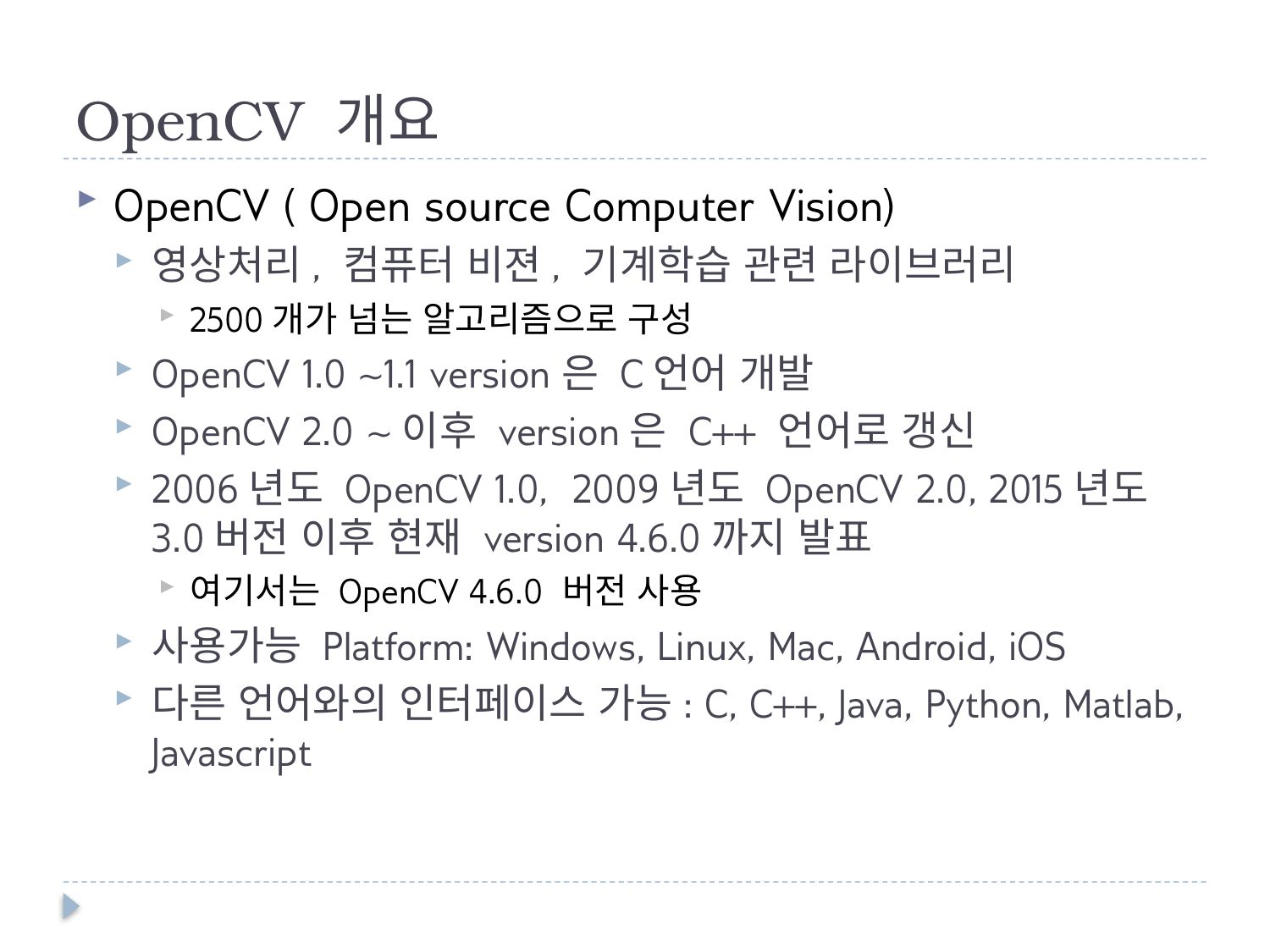

# OpenCV 개요
OpenCV ( Open source Computer Vision)
영상처리, 컴퓨터 비젼, 기계학습 관련 라이브러리
2500개가 넘는 알고리즘으로 구성
OpenCV 1.0 ~1.1 version은 C언어 개발
OpenCV 2.0 ~이후 version은 C++ 언어로 갱신
2006년도 OpenCV 1.0,  2009년도 OpenCV 2.0, 2015년도 3.0버전 이후 현재 version 4.6.0까지 발표
여기서는 OpenCV 4.6.0 버전 사용
사용가능 Platform: Windows, Linux, Mac, Android, iOS
다른 언어와의 인터페이스 가능: C, C++, Java, Python, Matlab, Javascript